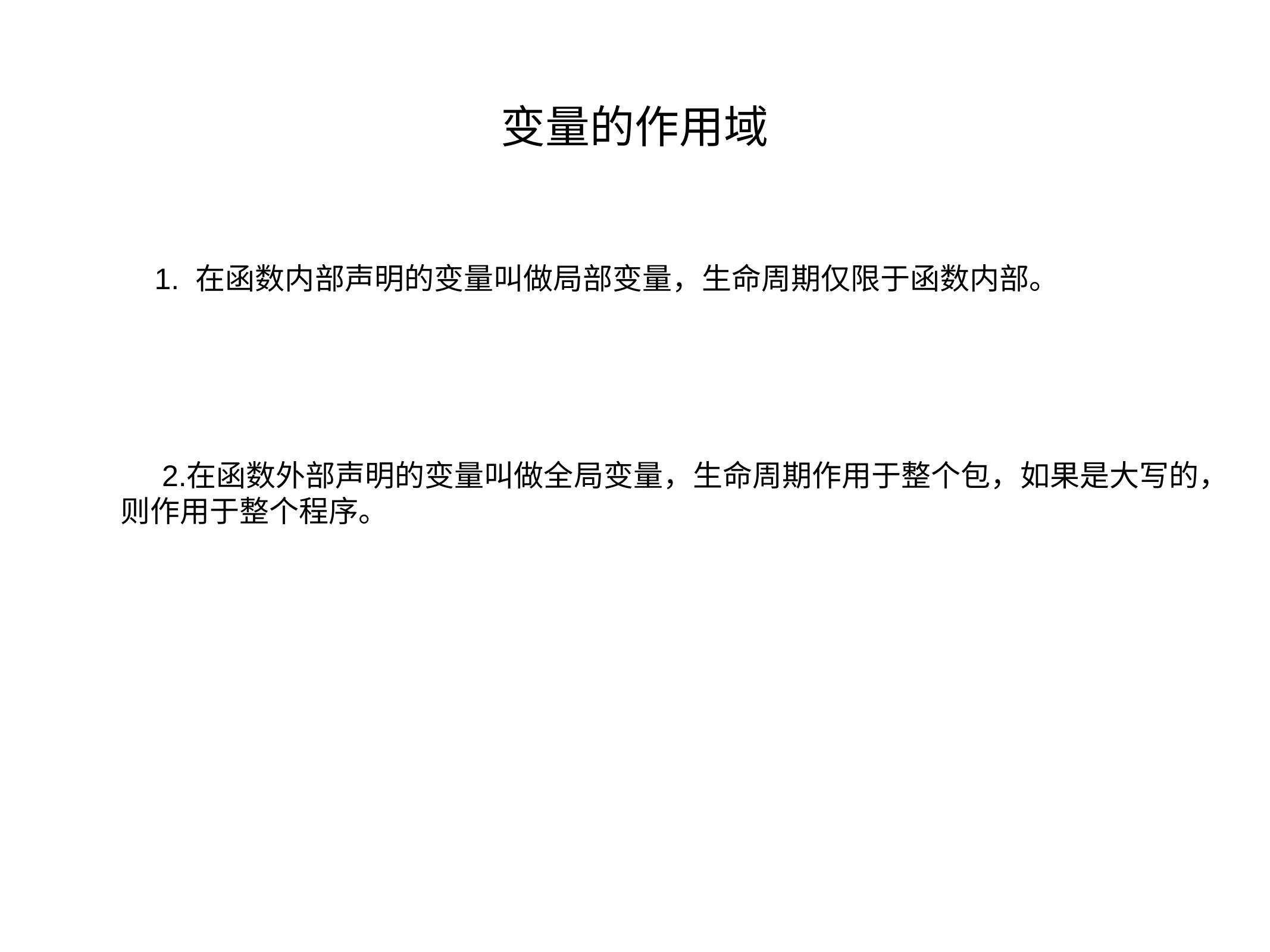

变量的作用域
在函数内部声明的变量叫做局部变量，生命周期仅限于函数内部。
在函数外部声明的变量叫做全局变量，生命周期作用于整个包，如果是大写的，
则作用于整个程序。